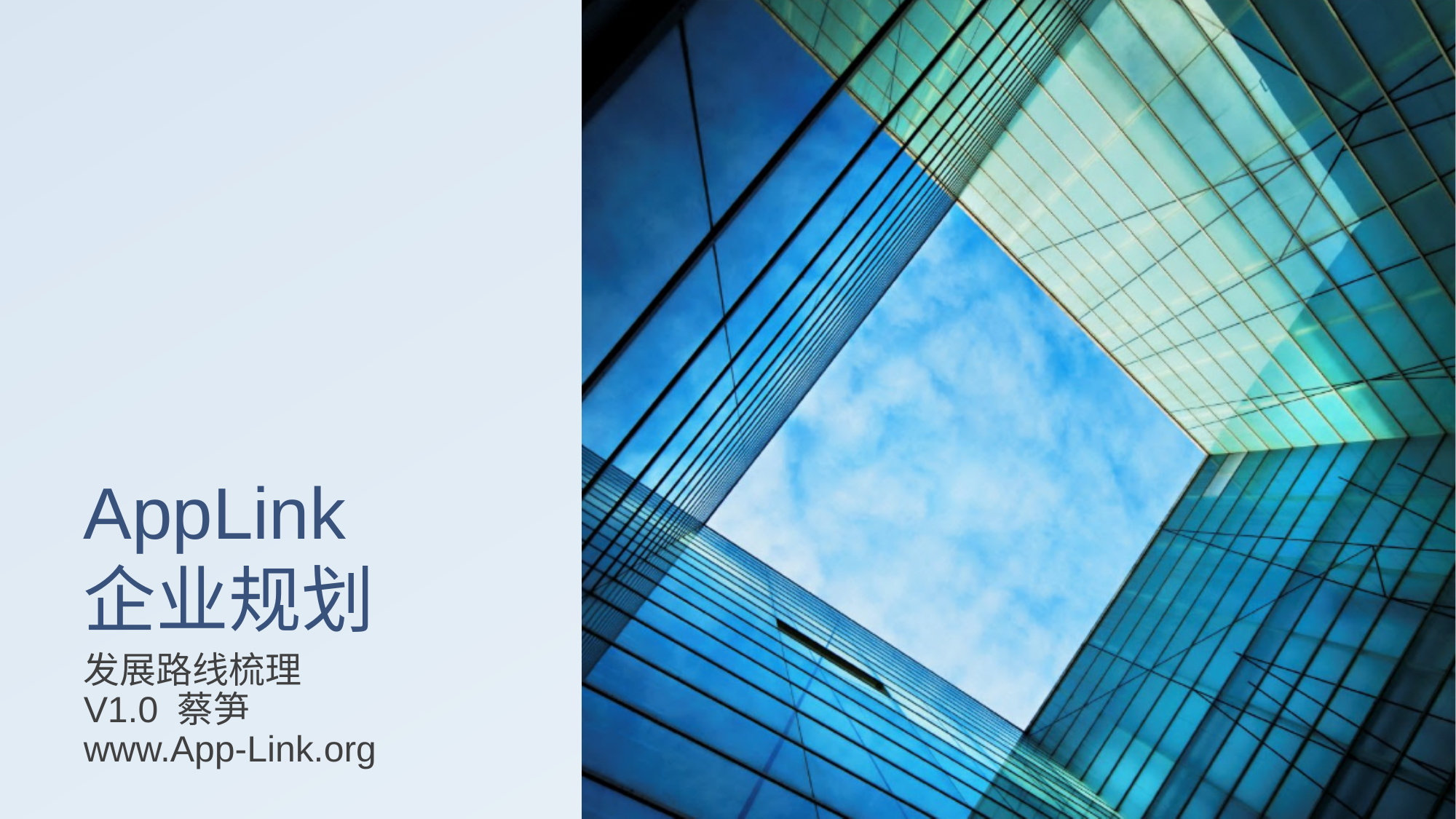

# AppLink 企业规划
发展路线梳理
V1.0 蔡笋
www.App-Link.org